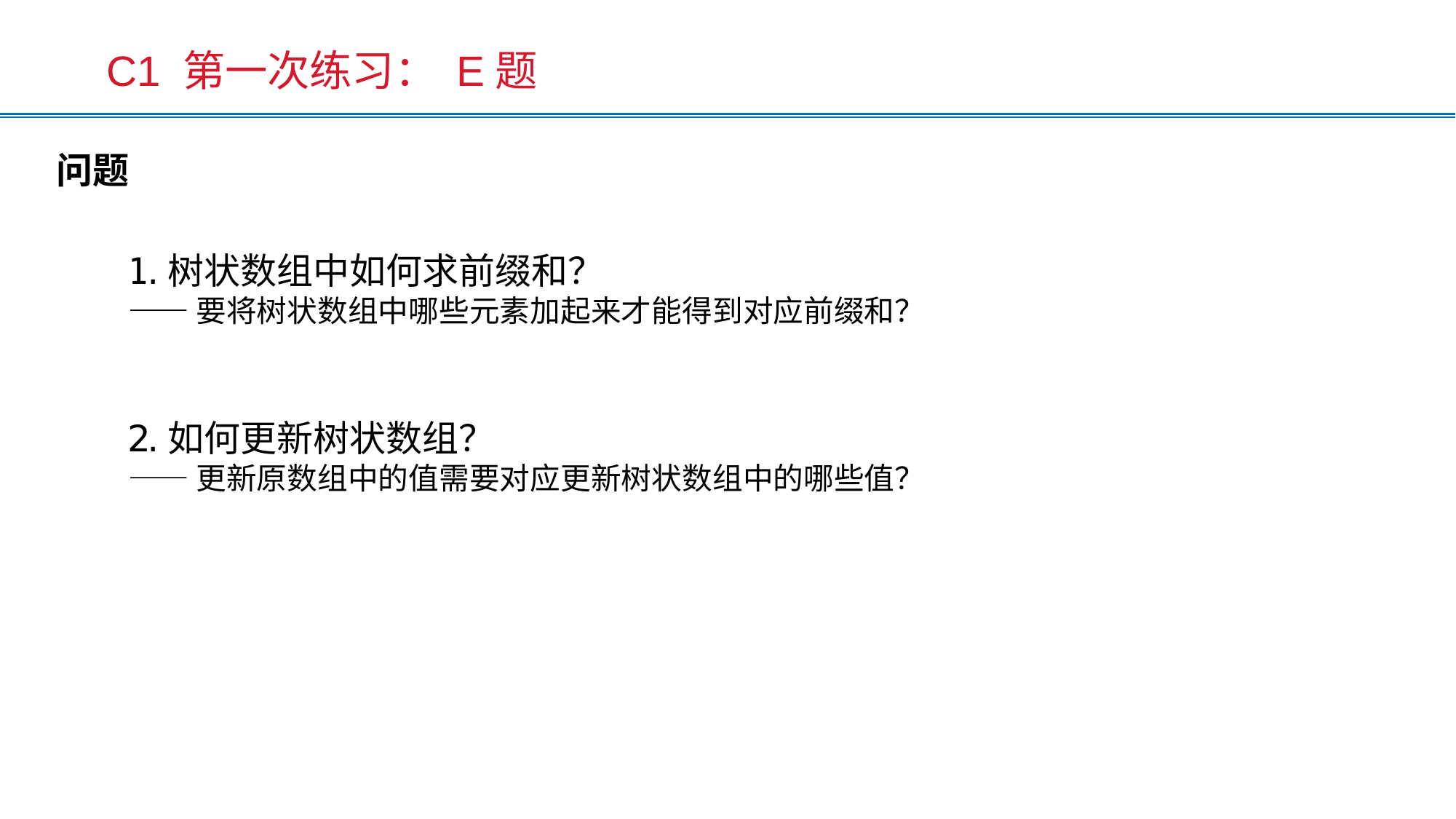

C1 第一次练习： E题
问题
1.树状数组中如何求前缀和？
——要将树状数组中哪些元素加起来才能得到对应前缀和？

2.如何更新树状数组？
——更新原数组中的值需要对应更新树状数组中的哪些值？